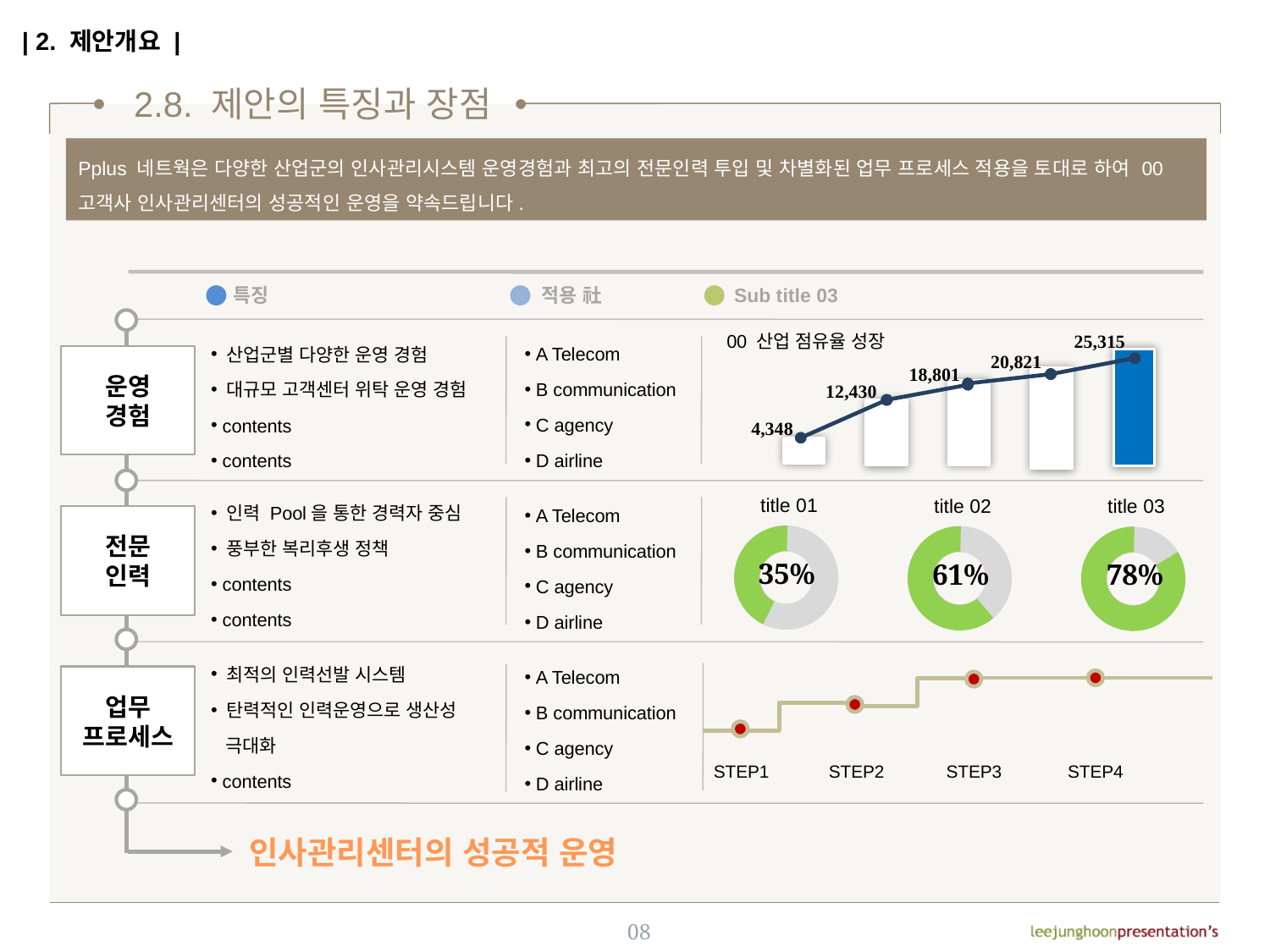

특징
적용 社
Sub title 03

 A Telecom
 B communication
 C agency
 D airline
 산업군별 다양한 운영 경험
 대규모 고객센터 위탁 운영 경험
 contents
 contents
00 산업 점유율 성장
25,315
20,821

18,801

12,430

4,348

운영
경험

 인력 Pool을 통한 경력자 중심
 풍부한 복리후생 정책
 contents
 contents

 A Telecom
 B communication
 C agency
 D airline
title 01

35%
title 02

61%
title 03

78%
전문
인력

 최적의 인력선발 시스템
 탄력적인 인력운영으로 생산성
  극대화
 contents
 A Telecom
 B communication
 C agency
 D airline

STEP1
STEP2
STEP3
STEP4
업무
프로세스

인사관리센터의 성공적 운영